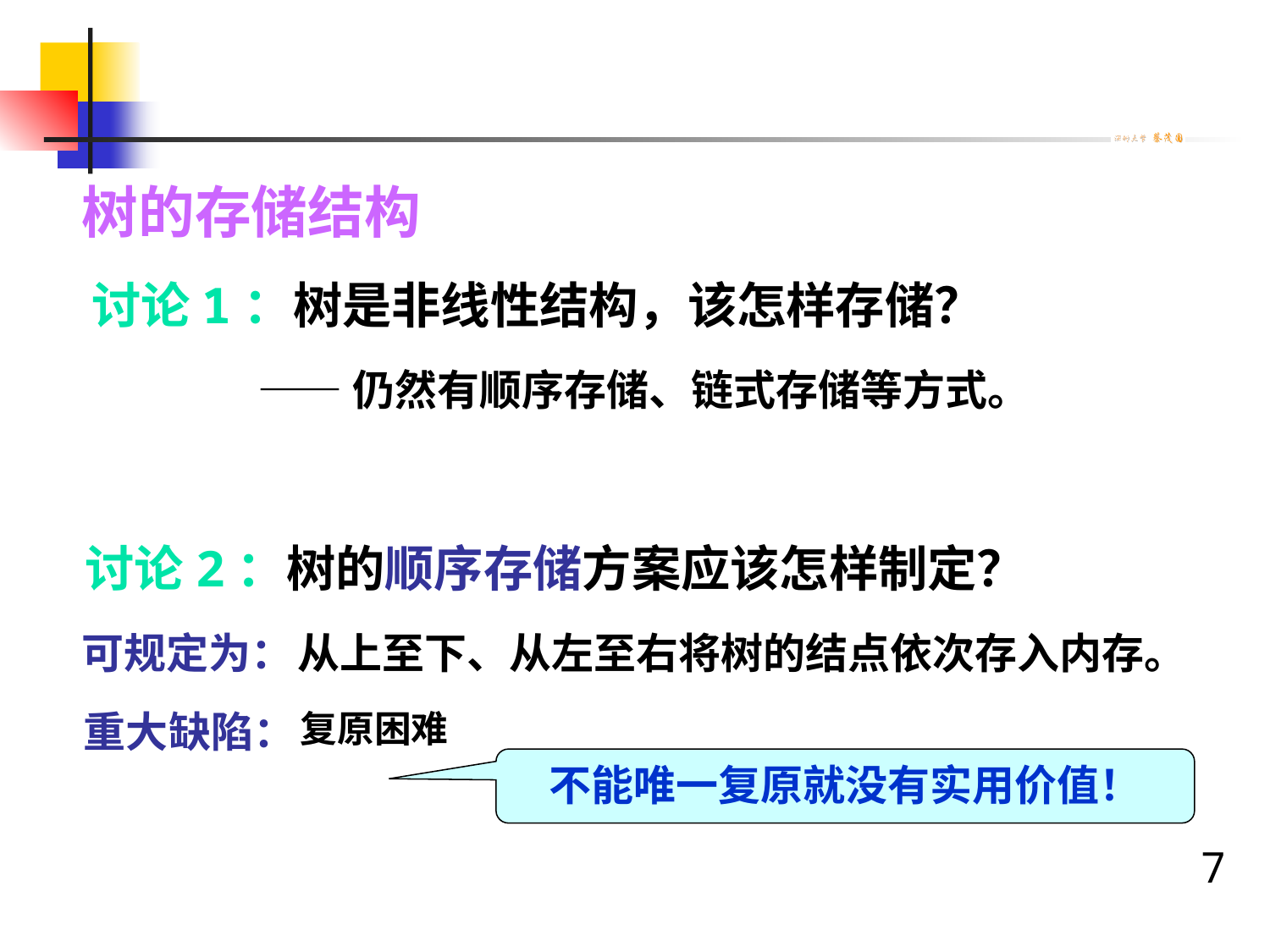

树的存储结构
讨论1：树是非线性结构，该怎样存储？
——仍然有顺序存储、链式存储等方式。
讨论2：树的顺序存储方案应该怎样制定？
可规定为：
从上至下、从左至右将树的结点依次存入内存。
重大缺陷：
复原困难
不能唯一复原就没有实用价值！
7